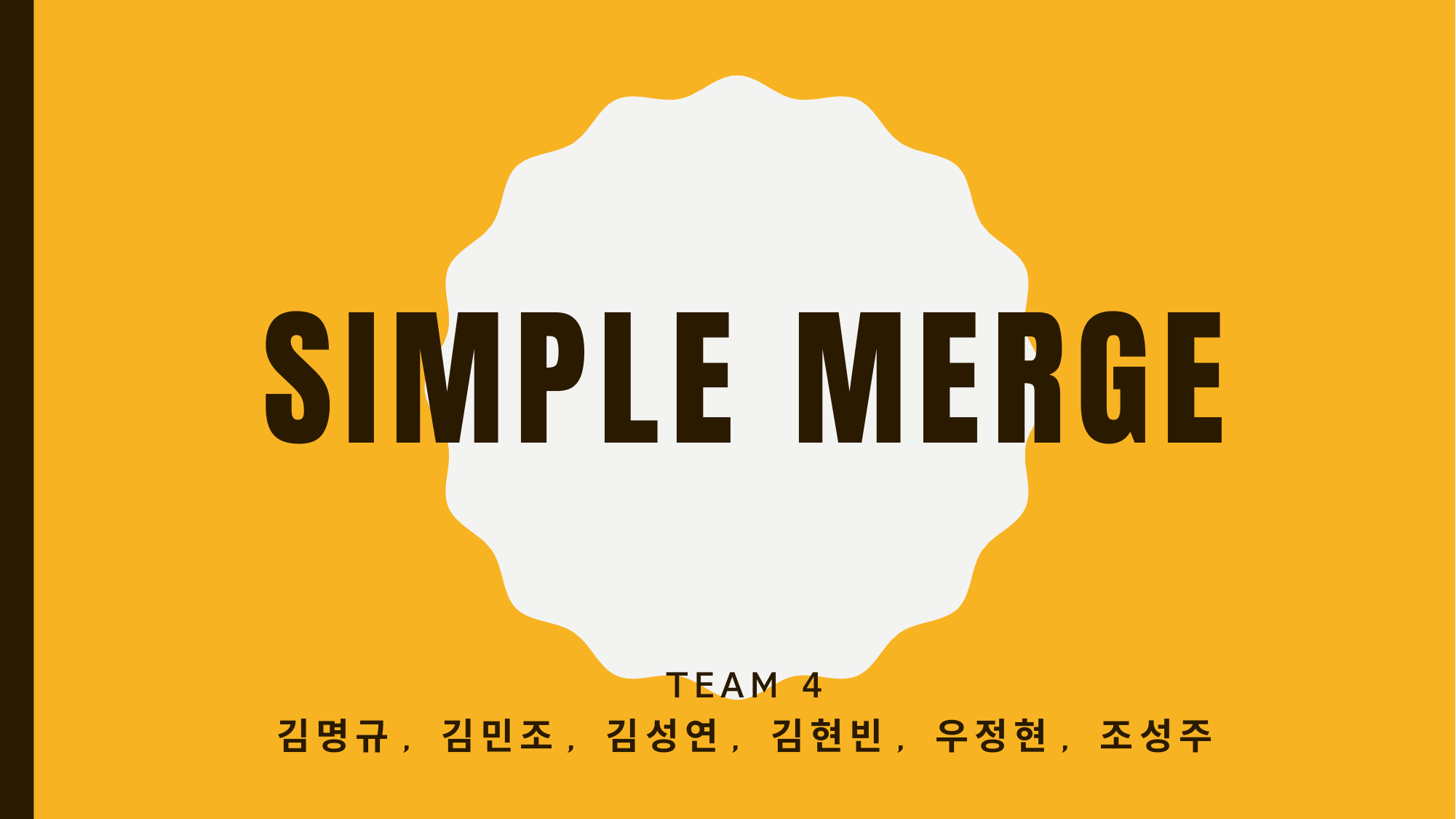

# simple merge
Team 4
김명규, 김민조, 김성연, 김현빈, 우정현, 조성주